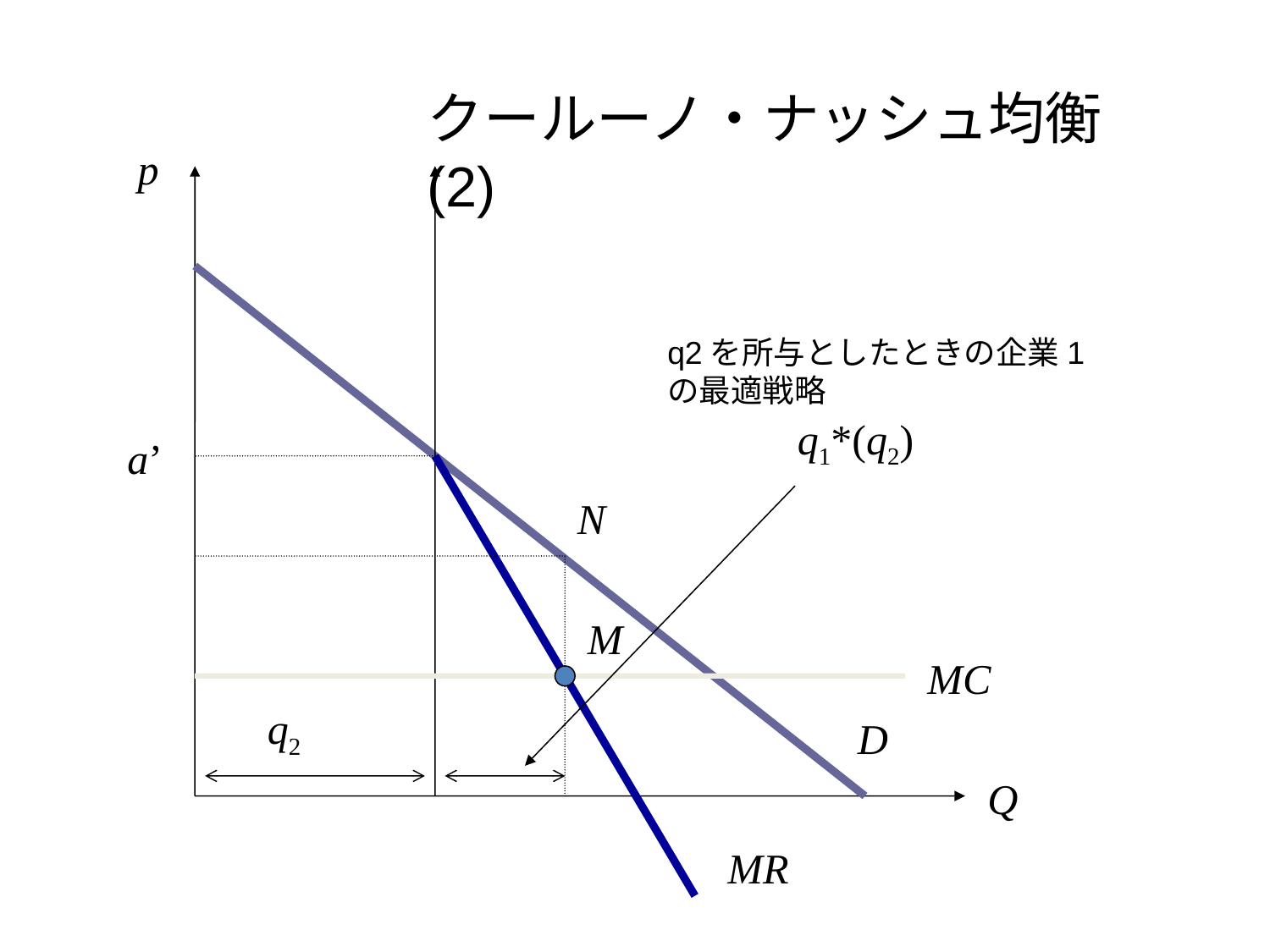

クールーノ・ナッシュ均衡(2)
p

q2を所与としたときの企業1の最適戦略
q1*(q2)
a’

N

M
MC

q2
D
Q

MR